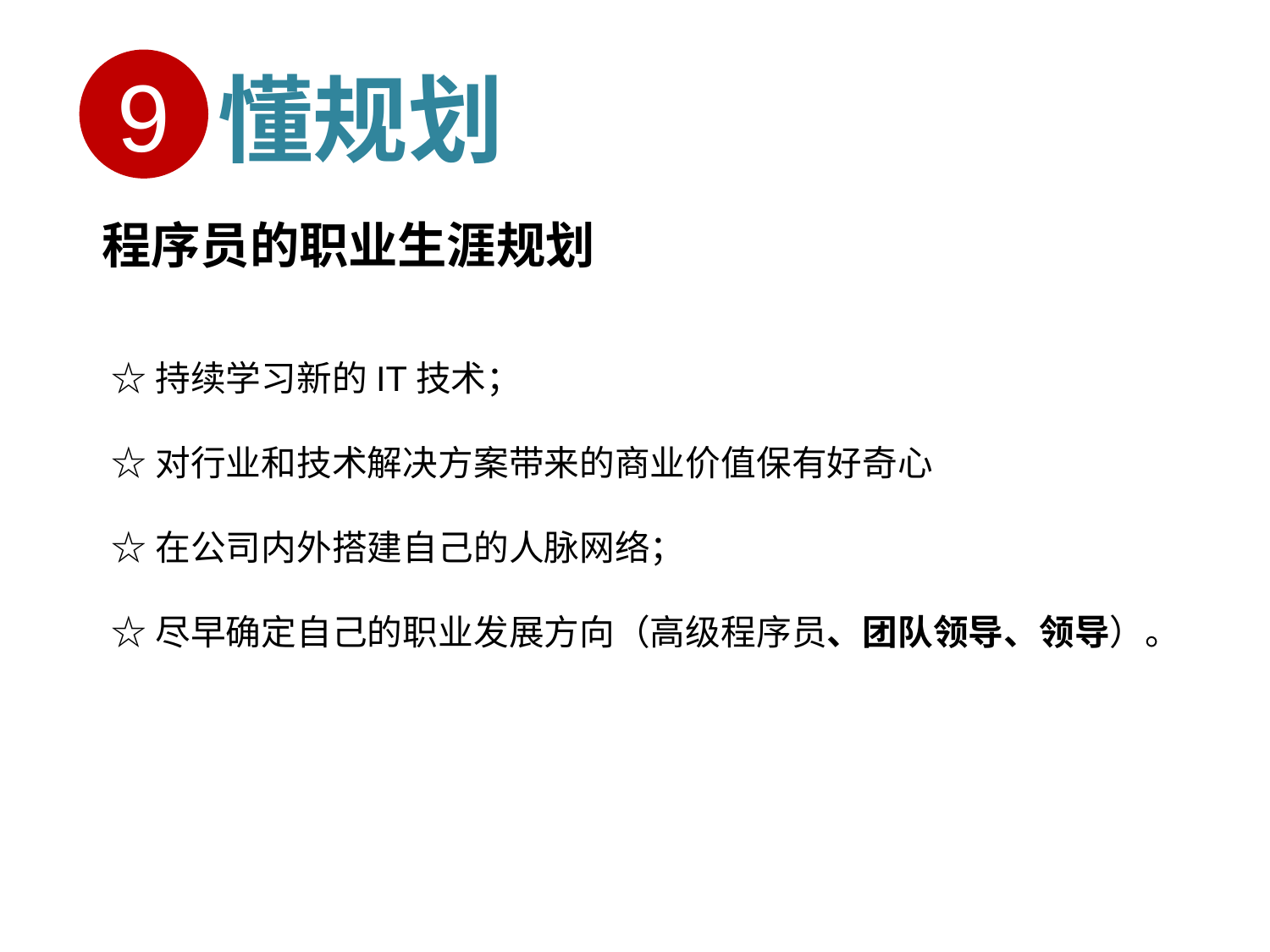

# 懂规划
9
程序员的职业生涯规划
☆持续学习新的IT技术；
☆对行业和技术解决方案带来的商业价值保有好奇心
☆在公司内外搭建自己的人脉网络；
☆尽早确定自己的职业发展方向（高级程序员、团队领导、领导）。